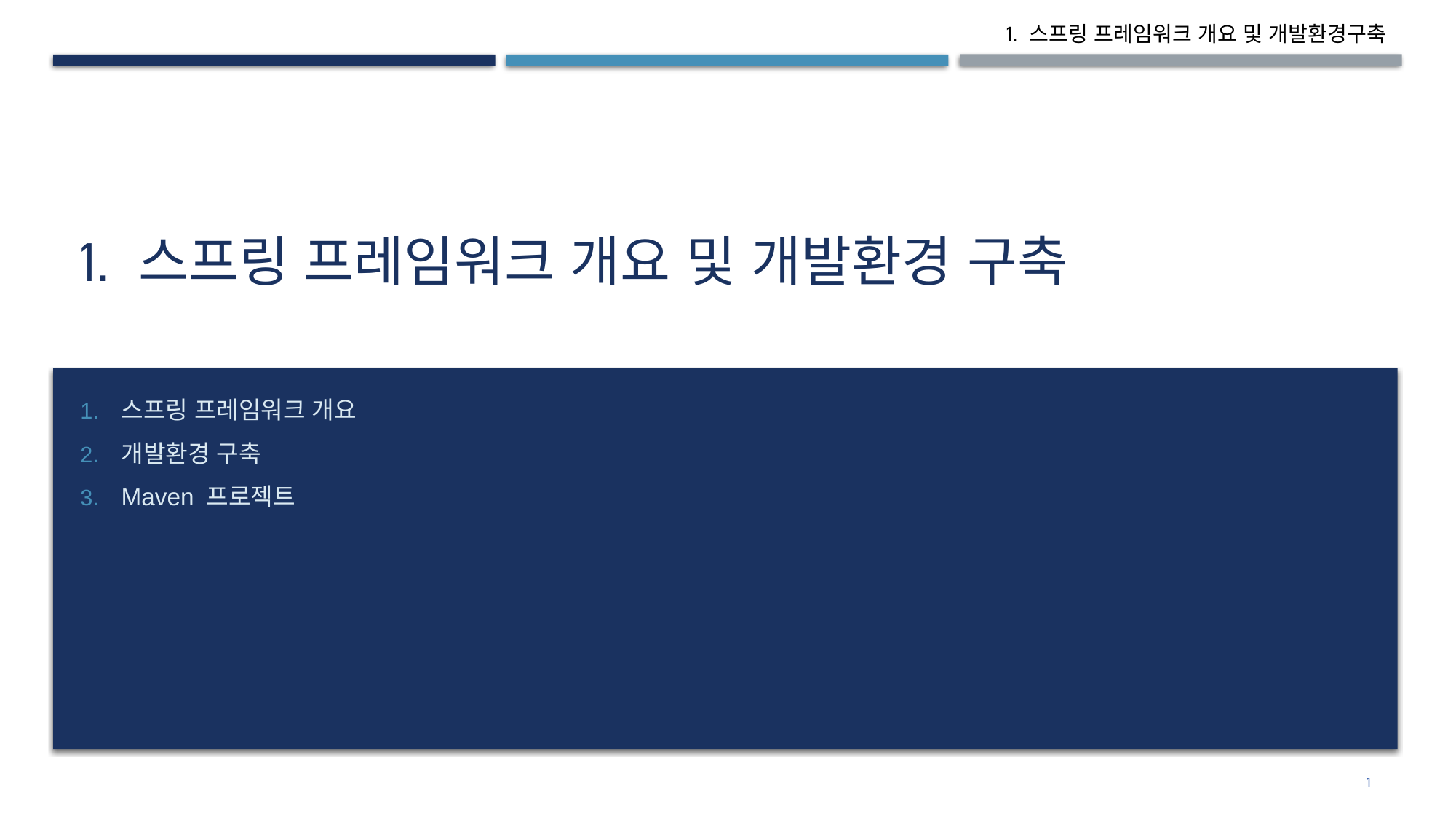

# 1. 스프링 프레임워크 개요 및 개발환경 구축
스프링 프레임워크 개요
개발환경 구축
Maven 프로젝트
1